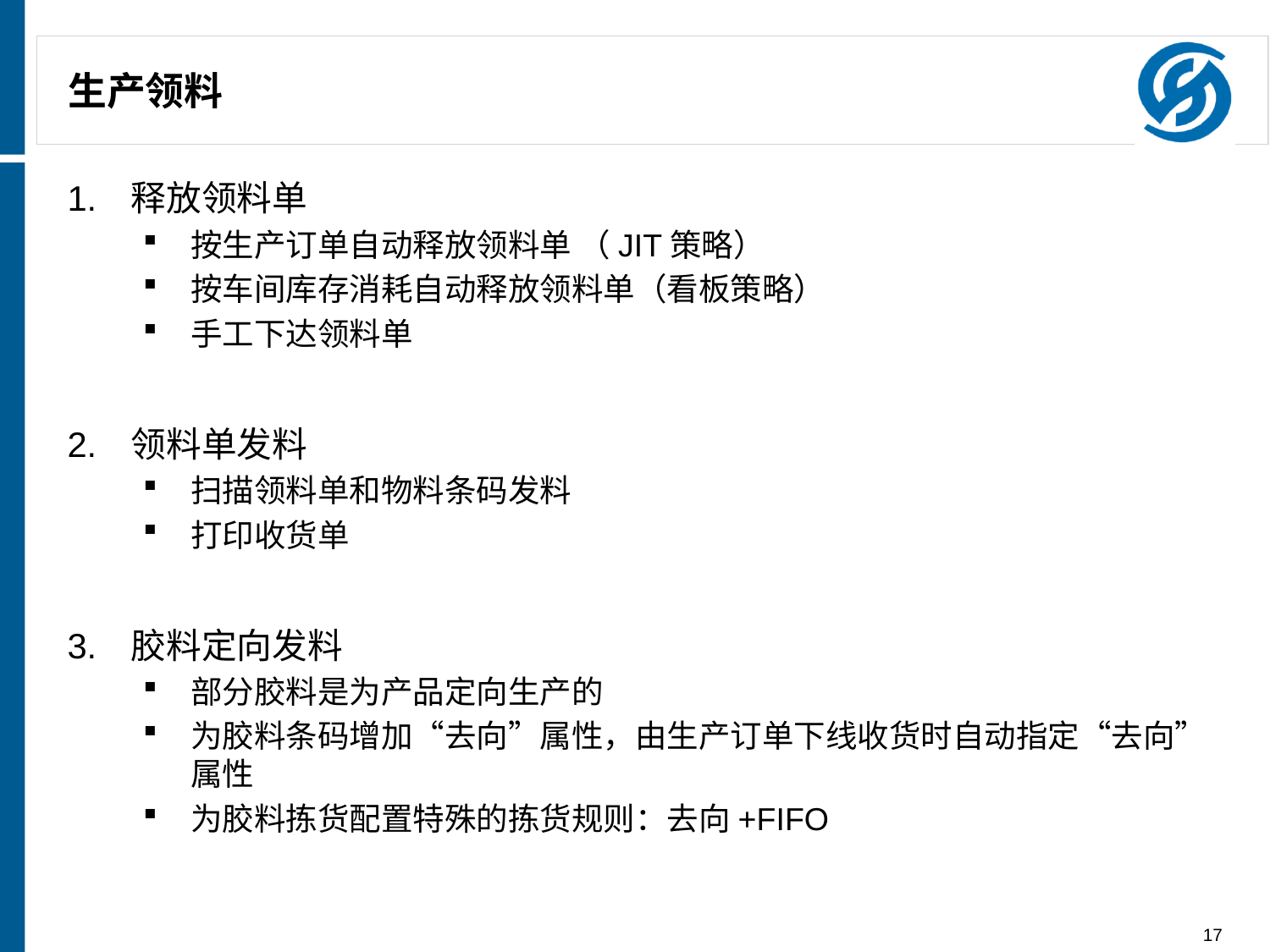

# 生产领料
释放领料单
按生产订单自动释放领料单 （JIT策略）
按车间库存消耗自动释放领料单（看板策略）
手工下达领料单

领料单发料
扫描领料单和物料条码发料
打印收货单

胶料定向发料
部分胶料是为产品定向生产的
为胶料条码增加“去向”属性，由生产订单下线收货时自动指定“去向”属性
为胶料拣货配置特殊的拣货规则：去向+FIFO
17